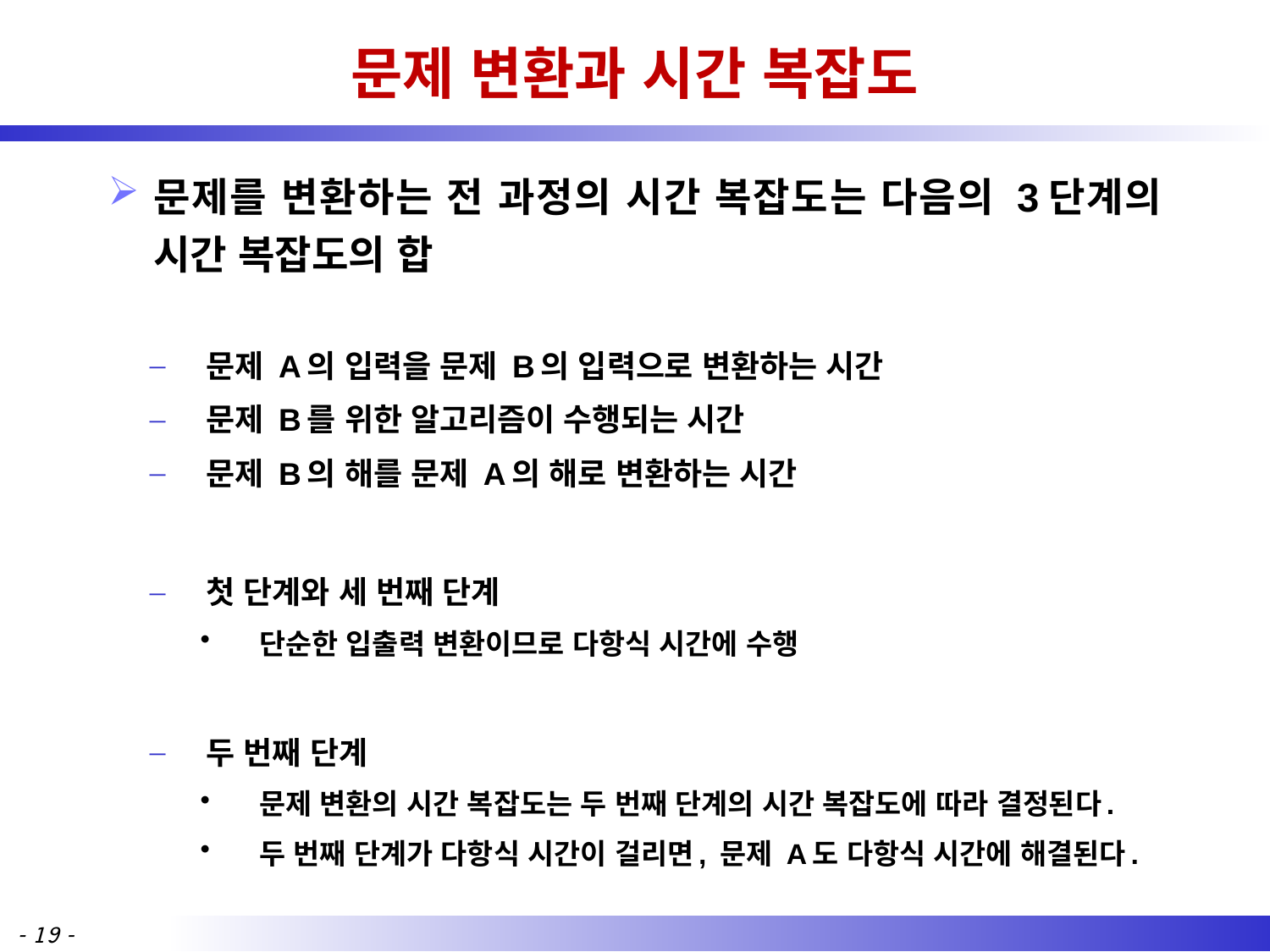

# 문제 변환과 시간 복잡도
문제를 변환하는 전 과정의 시간 복잡도는 다음의 3단계의 시간 복잡도의 합

문제 A의 입력을 문제 B의 입력으로 변환하는 시간
문제 B를 위한 알고리즘이 수행되는 시간
문제 B의 해를 문제 A의 해로 변환하는 시간

첫 단계와 세 번째 단계
단순한 입출력 변환이므로 다항식 시간에 수행

두 번째 단계
문제 변환의 시간 복잡도는 두 번째 단계의 시간 복잡도에 따라 결정된다.
두 번째 단계가 다항식 시간이 걸리면, 문제 A도 다항식 시간에 해결된다.
- 19 -